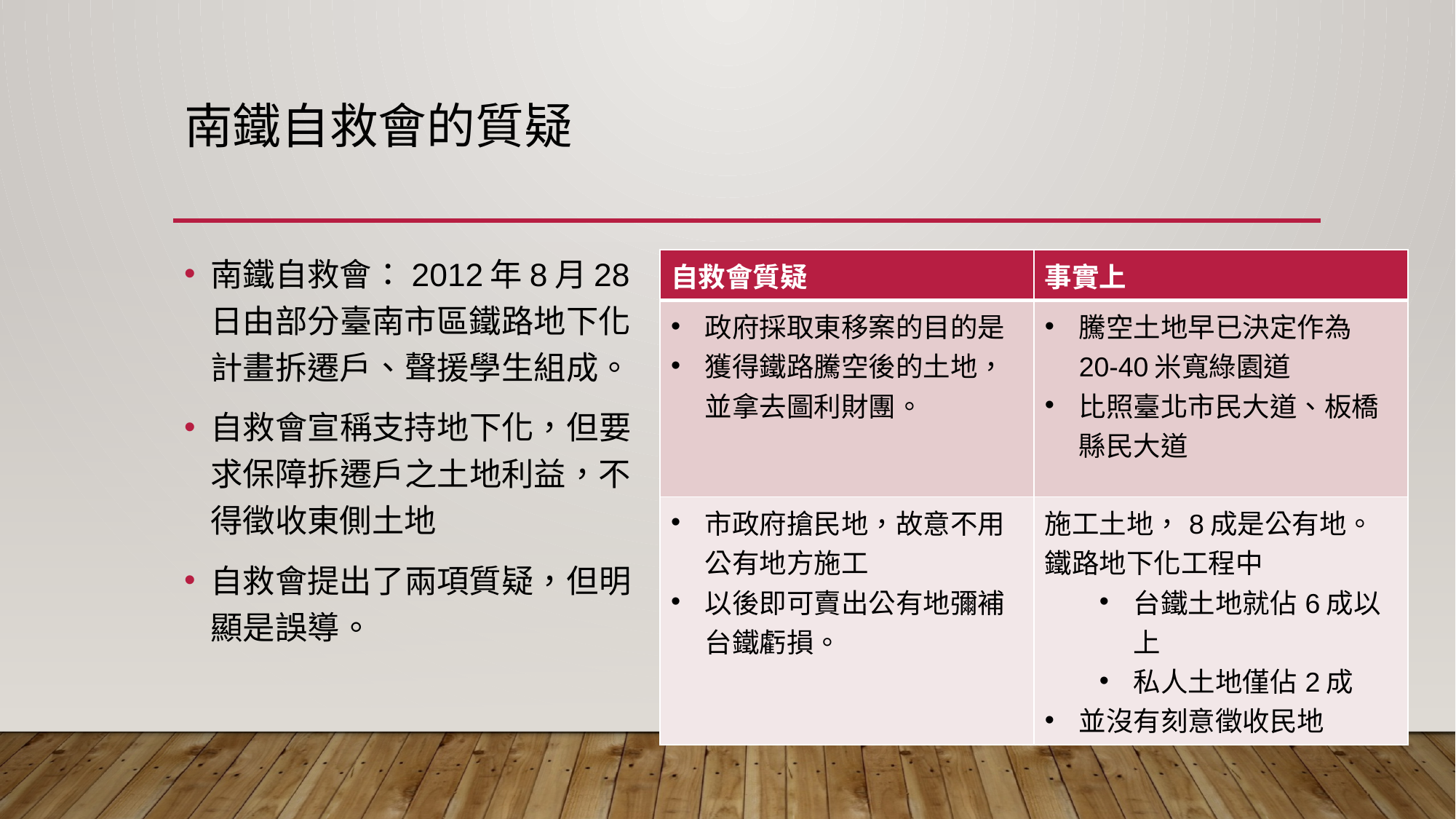

# 南鐵自救會的質疑
南鐵自救會：2012年8月28日由部分臺南市區鐵路地下化計畫拆遷戶、聲援學生組成。
自救會宣稱支持地下化，但要求保障拆遷戶之土地利益，不得徵收東側土地
自救會提出了兩項質疑，但明顯是誤導。

| 自救會質疑 | 事實上 |
| --- | --- |
| 政府採取東移案的目的是 獲得鐵路騰空後的土地，並拿去圖利財團。 | 騰空土地早已決定作為20-40米寬綠園道 比照臺北市民大道、板橋縣民大道 |
| 市政府搶民地，故意不用公有地方施工 以後即可賣出公有地彌補台鐵虧損。 | 施工土地，8成是公有地。 鐵路地下化工程中 台鐵土地就佔6成以上 私人土地僅佔2成 並沒有刻意徵收民地 |